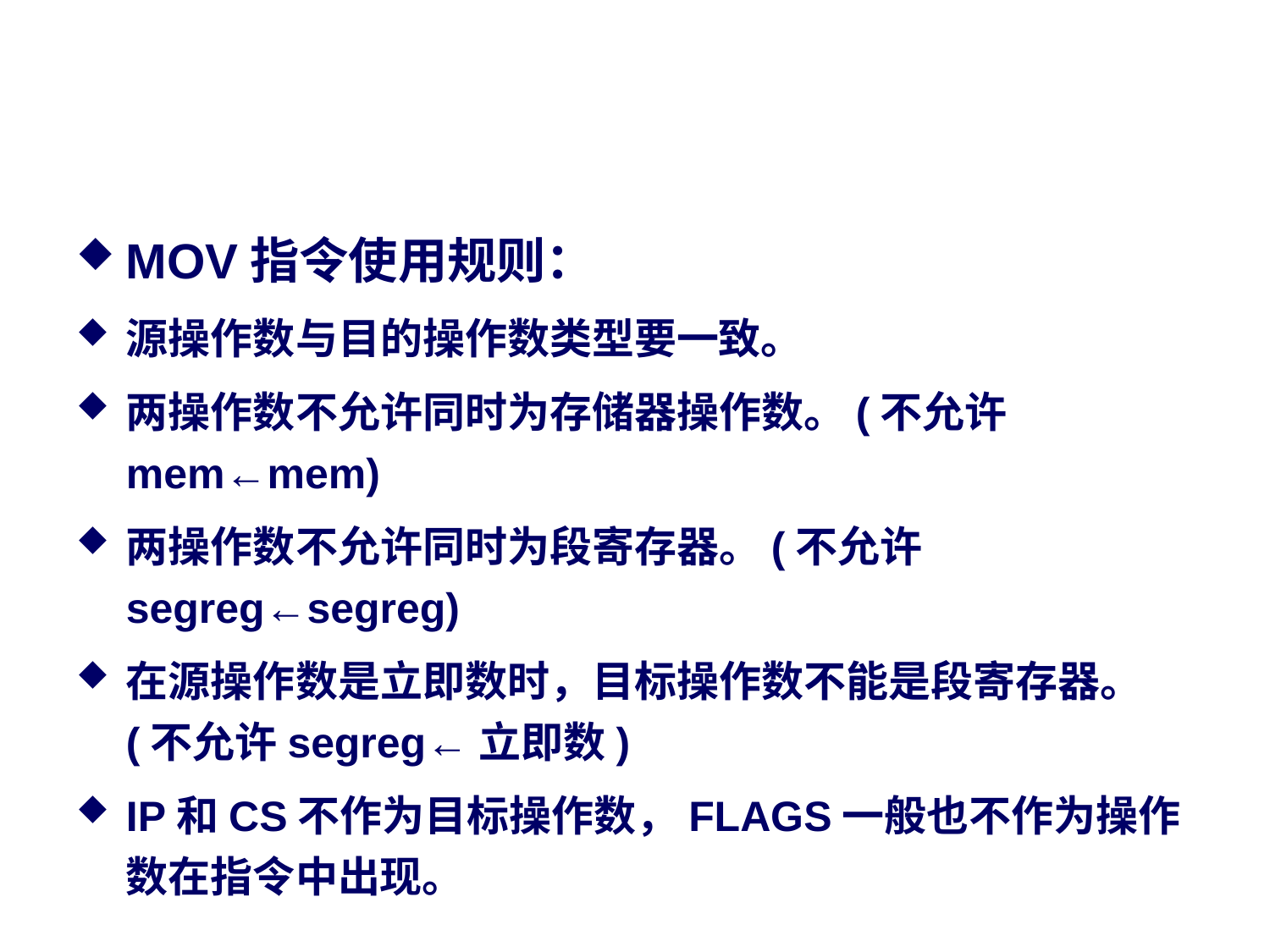

#
MOV指令使用规则：
源操作数与目的操作数类型要一致。
两操作数不允许同时为存储器操作数。(不允许mem←mem)
两操作数不允许同时为段寄存器。(不允许segreg←segreg)
在源操作数是立即数时，目标操作数不能是段寄存器。(不允许segreg←立即数)
IP和CS不作为目标操作数，FLAGS一般也不作为操作数在指令中出现。